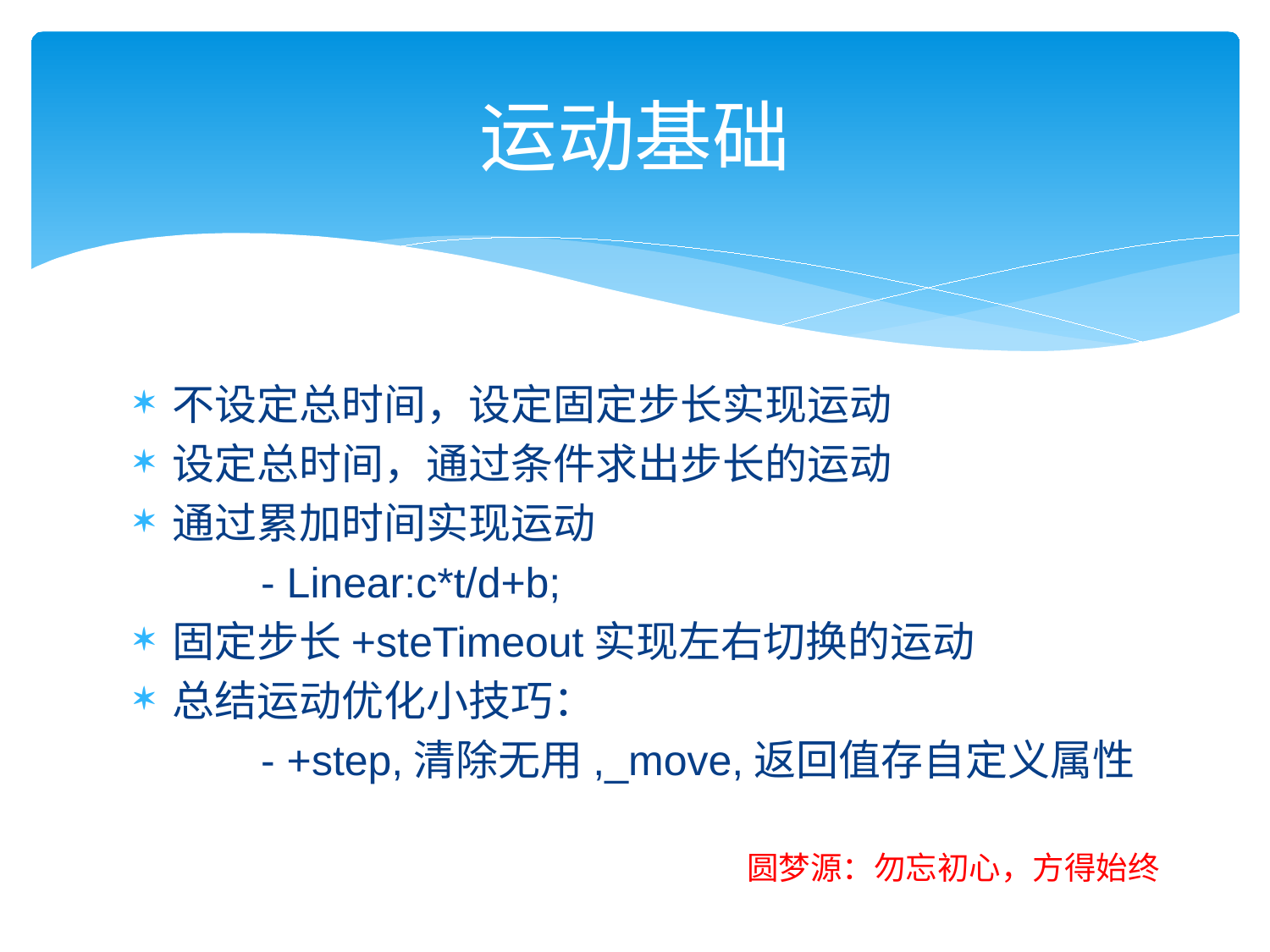

# 运动基础
不设定总时间，设定固定步长实现运动
设定总时间，通过条件求出步长的运动
通过累加时间实现运动
	- Linear:c*t/d+b;
固定步长+steTimeout实现左右切换的运动
总结运动优化小技巧：
	- +step,清除无用,_move,返回值存自定义属性